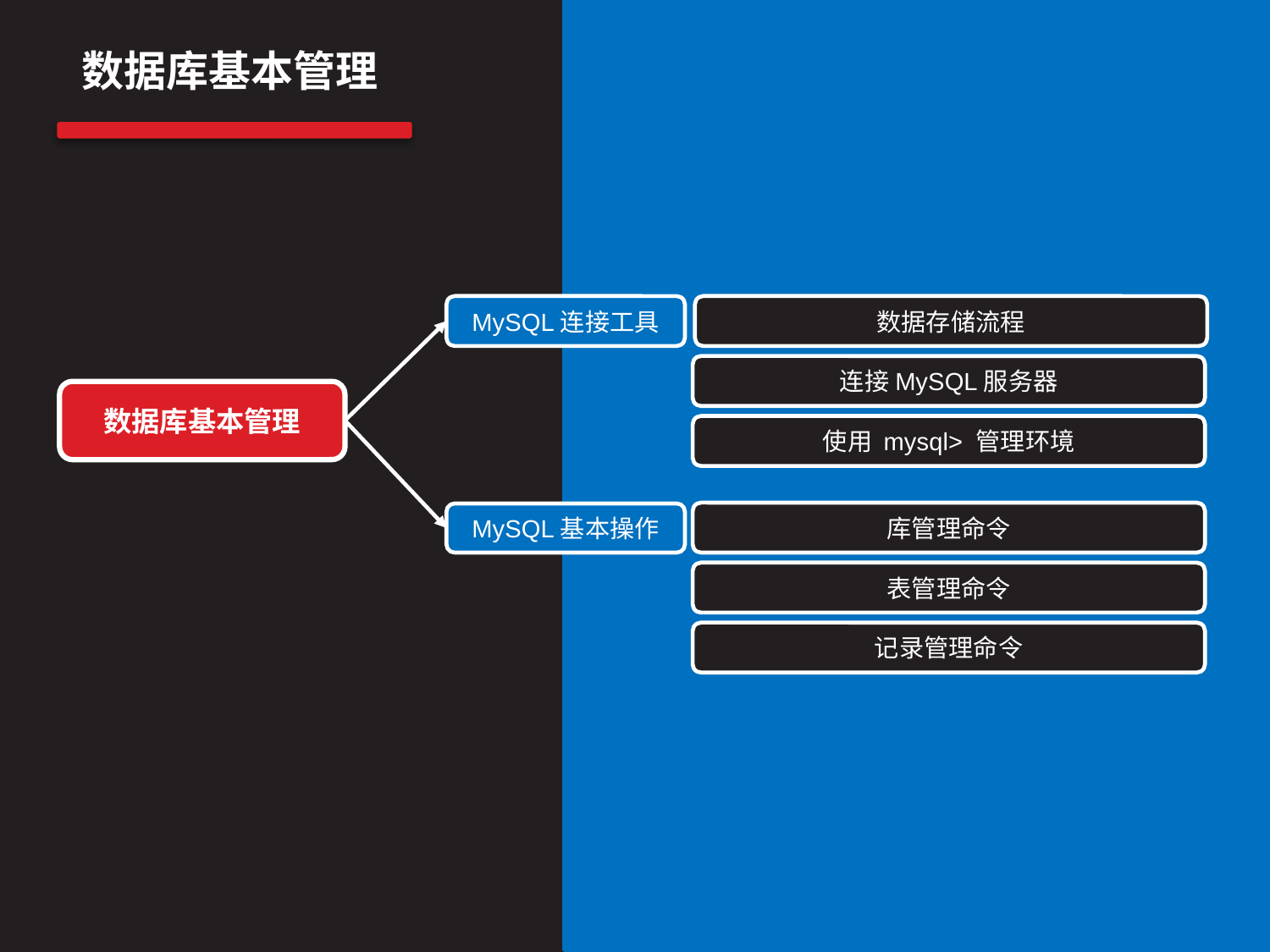

数据库基本管理

MySQL连接工具
数据存储流程
连接MySQL服务器
数据库基本管理
使用 mysql> 管理环境
库管理命令
MySQL基本操作
表管理命令
记录管理命令